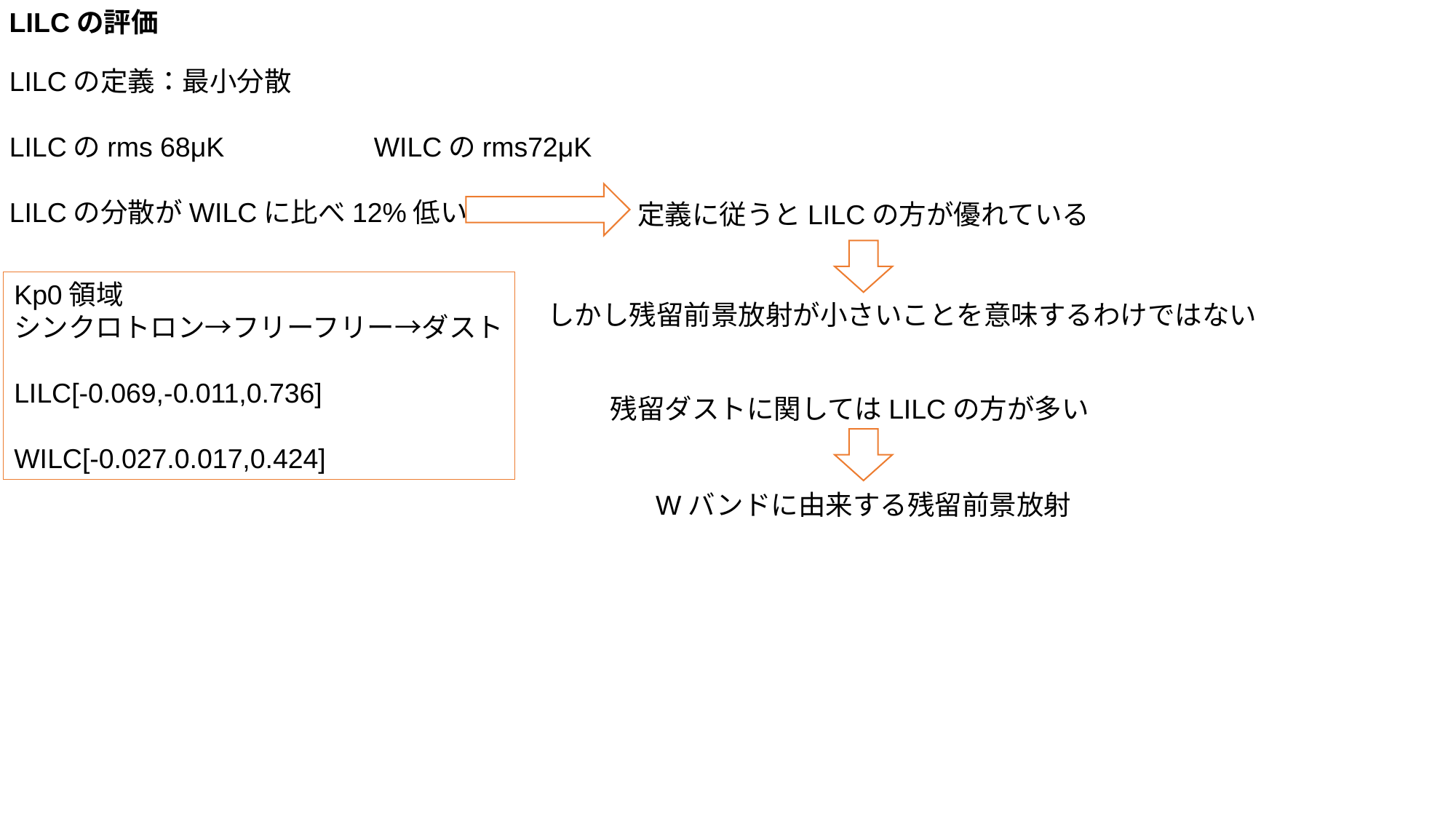

LILCの評価
LILCの定義：最小分散

LILCのrms 68μK　　　　　WILCのrms72μK

LILCの分散がWILCに比べ12%低い

定義に従うとLILCの方が優れている

Kp0領域
シンクロトロン→フリーフリー→ダスト

LILC[-0.069,-0.011,0.736]

WILC[-0.027.0.017,0.424]
しかし残留前景放射が小さいことを意味するわけではない
残留ダストに関してはLILCの方が多い

Wバンドに由来する残留前景放射